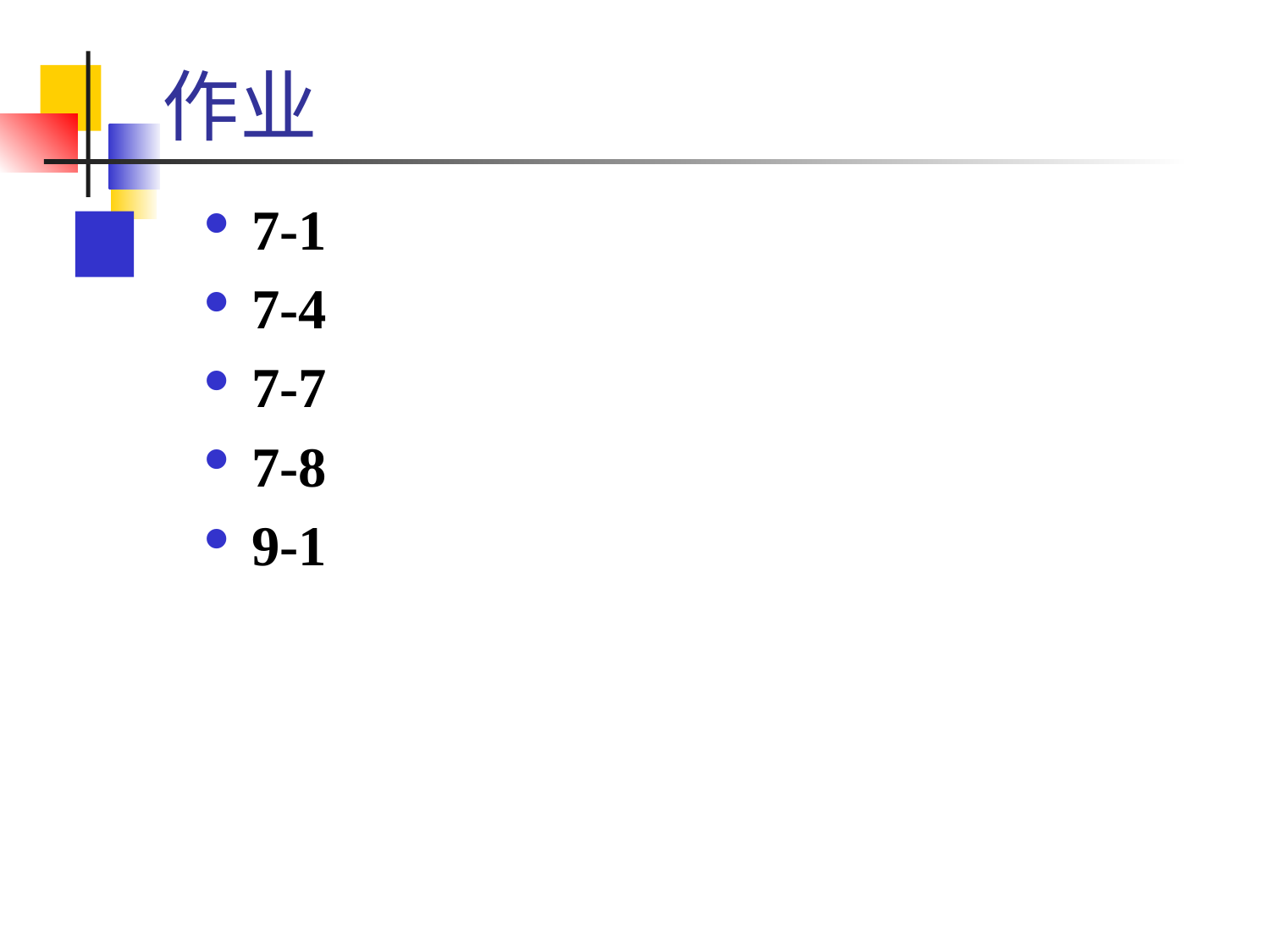

作业
7-1
7-4
7-7
7-8
9-1
109